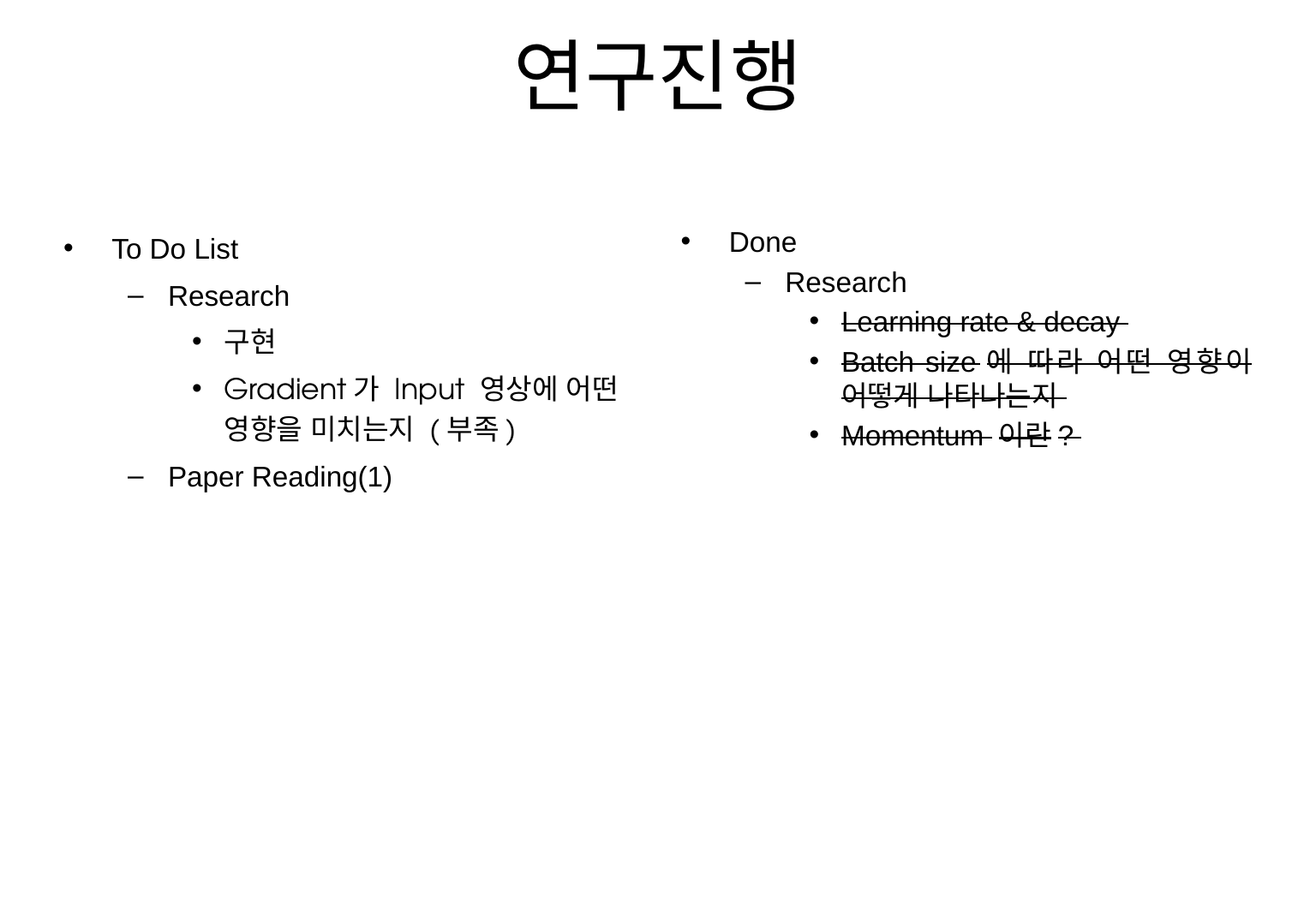

# 연구진행

To Do List
Research
구현
Gradient가 Input 영상에 어떤 영향을 미치는지 (부족)
Paper Reading(1)

Done
Research
Learning rate & decay
Batch size에 따라 어떤 영향이 어떻게 나타나는지
Momentum 이란?